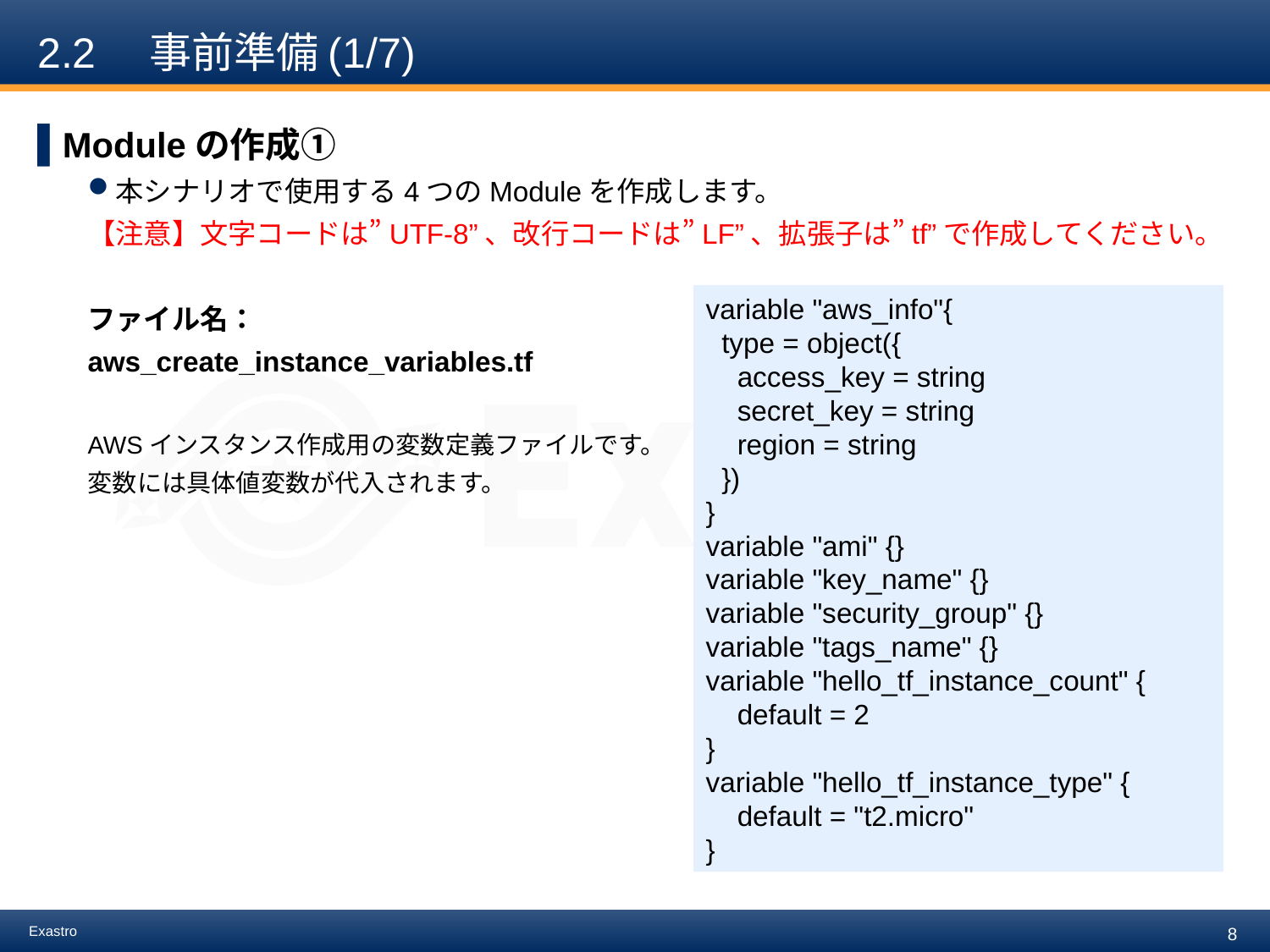

# 2.2　事前準備(1/7)
Moduleの作成①
本シナリオで使用する4つのModuleを作成します。
【注意】文字コードは”UTF-8”、改行コードは”LF”、拡張子は”tf”で作成してください。

ファイル名：
aws_create_instance_variables.tf

AWSインスタンス作成用の変数定義ファイルです。
変数には具体値変数が代入されます。

variable "aws_info"{
  type = object({
    access_key = string
    secret_key = string
    region = string
  })
}
variable "ami" {}
variable "key_name" {}
variable "security_group" {}
variable "tags_name" {}
variable "hello_tf_instance_count" {
    default = 2
}
variable "hello_tf_instance_type" {
    default = "t2.micro"
}